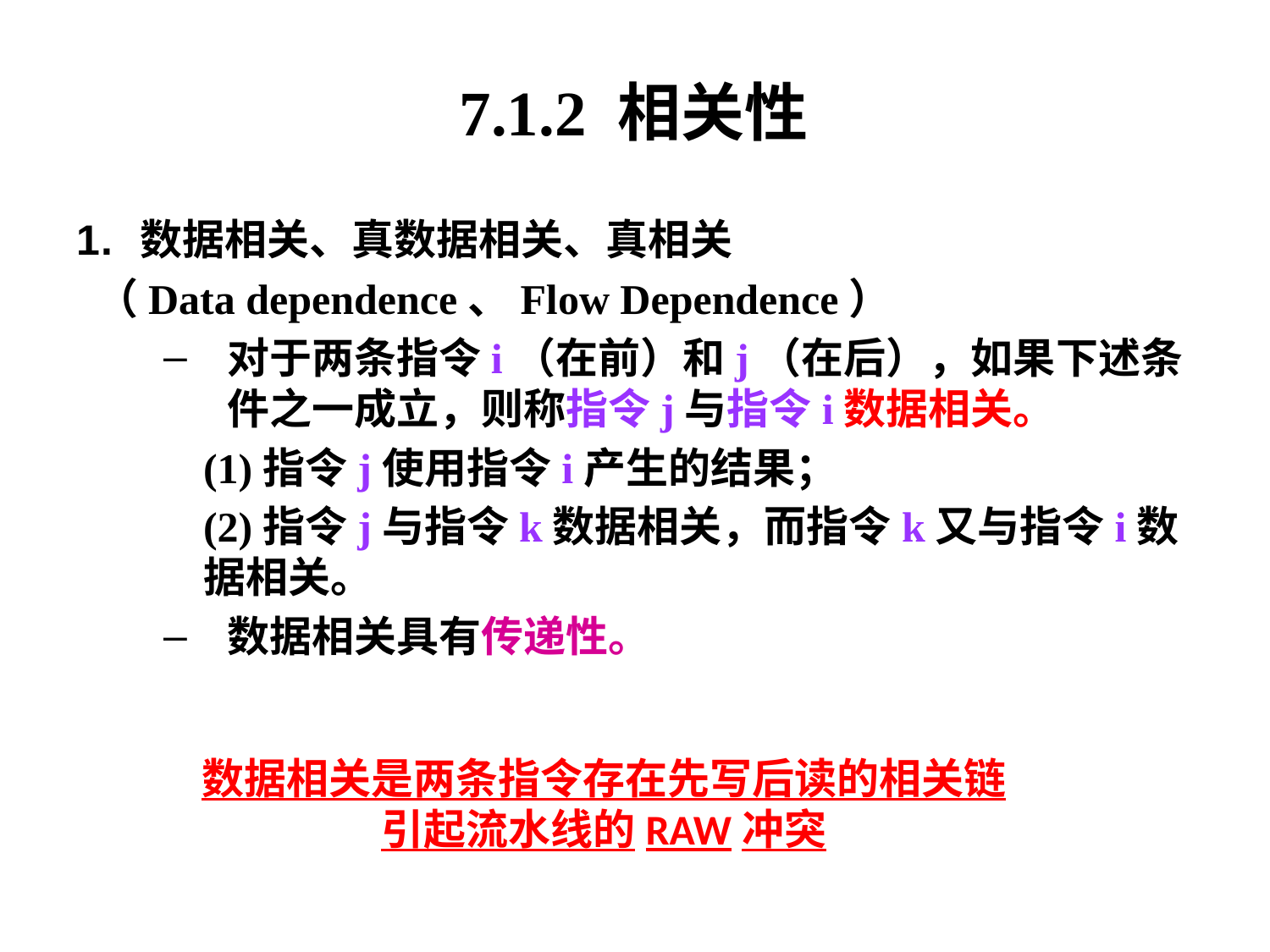

7.1.2 相关性
数据相关、真数据相关、真相关
 （Data dependence、Flow Dependence）
对于两条指令i（在前）和j（在后），如果下述条件之一成立，则称指令j与指令i数据相关。
(1)指令j使用指令i产生的结果；
(2)指令j与指令k数据相关，而指令k又与指令i数据相关。
数据相关具有传递性。

数据相关是两条指令存在先写后读的相关链
引起流水线的RAW冲突